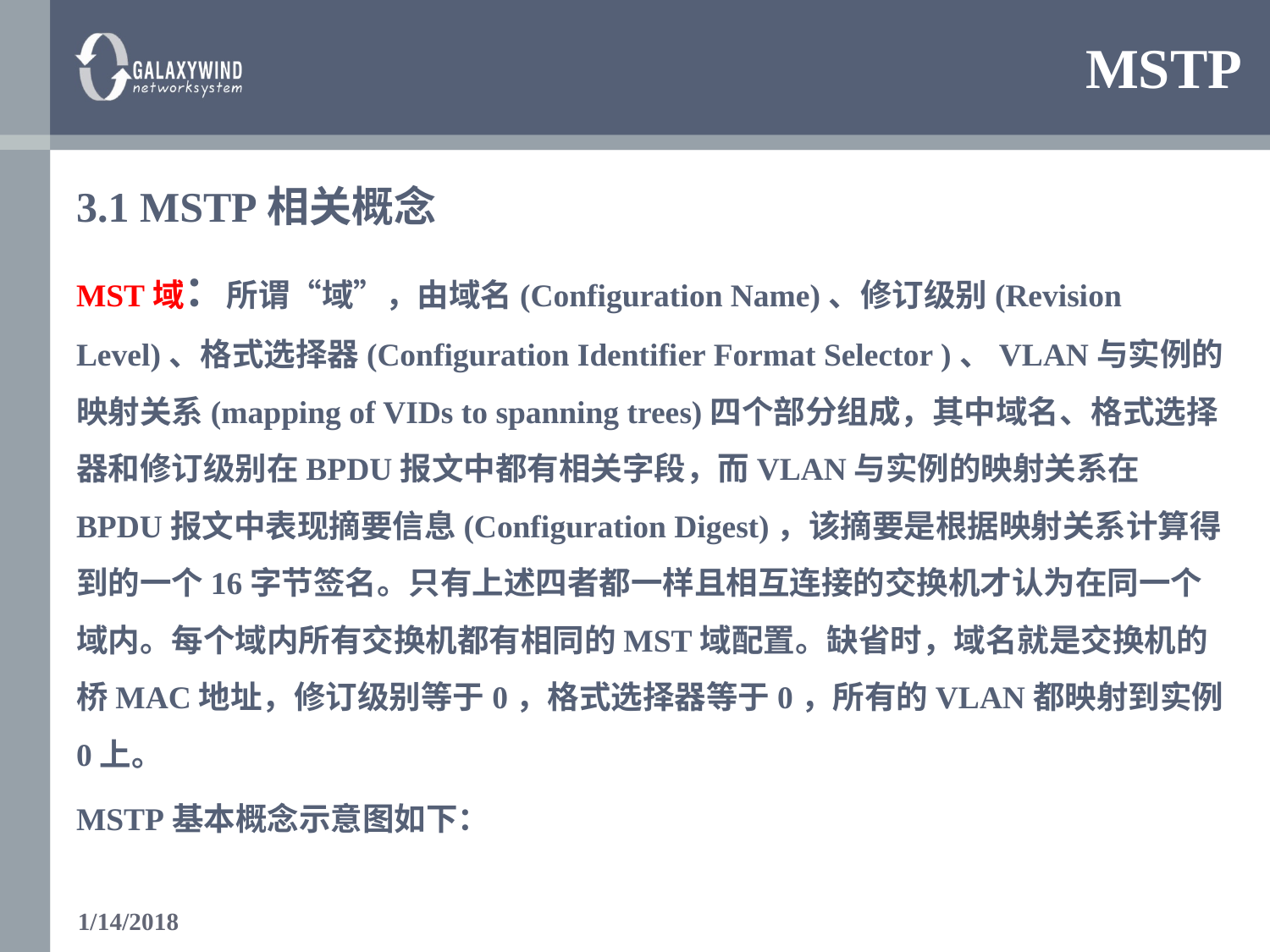

# MSTP
3.1 MSTP相关概念
MST域：所谓“域”，由域名(Configuration Name)、修订级别(Revision Level)、格式选择器(Configuration Identifier Format Selector )、VLAN与实例的映射关系(mapping of VIDs to spanning trees)四个部分组成，其中域名、格式选择器和修订级别在BPDU报文中都有相关字段，而VLAN与实例的映射关系在BPDU报文中表现摘要信息(Configuration Digest)，该摘要是根据映射关系计算得到的一个16字节签名。只有上述四者都一样且相互连接的交换机才认为在同一个域内。每个域内所有交换机都有相同的MST域配置。缺省时，域名就是交换机的桥MAC地址，修订级别等于0，格式选择器等于0，所有的VLAN都映射到实例0上。
MSTP基本概念示意图如下：
1/14/2018